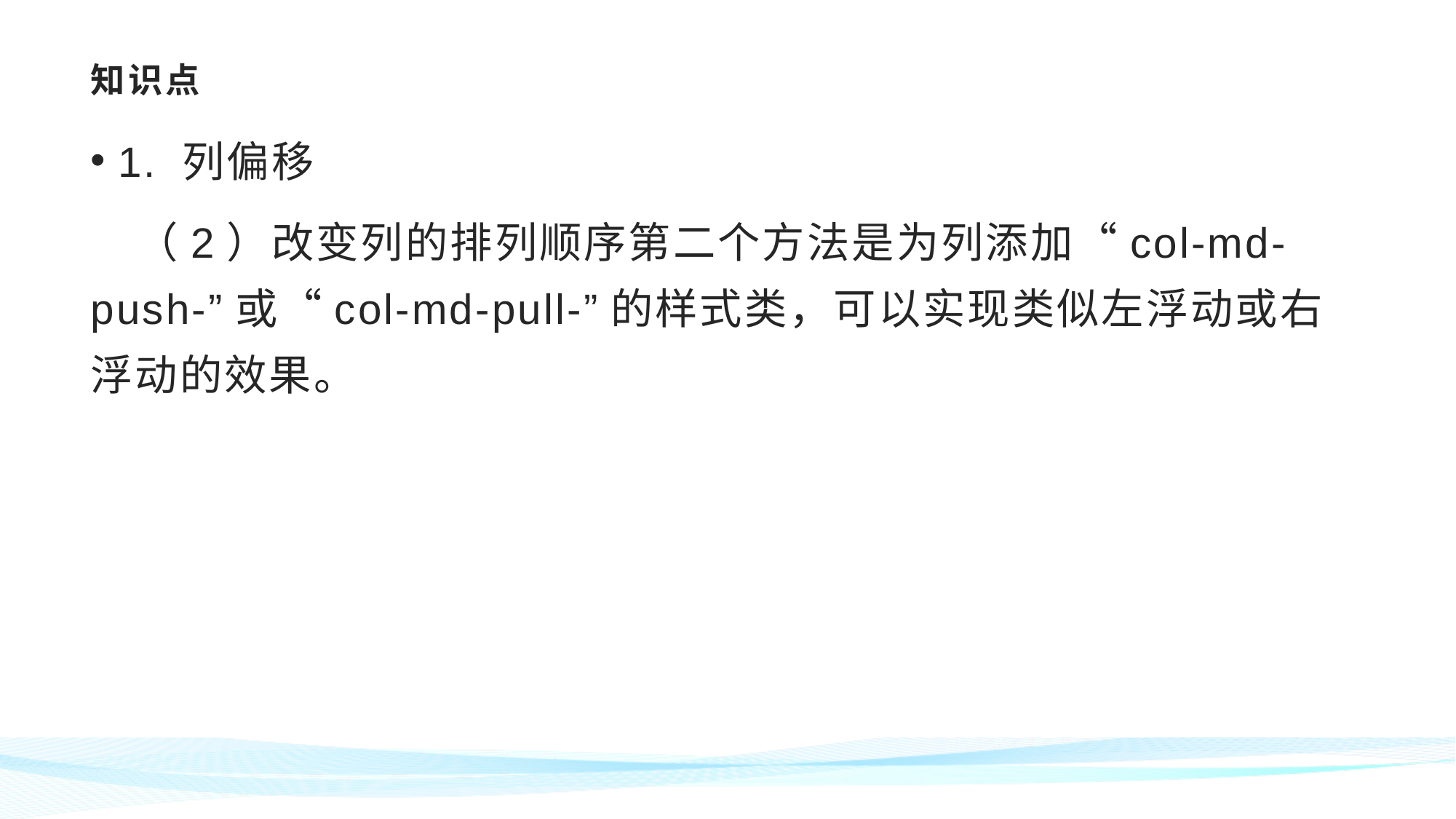

# 知识点
1. 列偏移
   （2）改变列的排列顺序第二个方法是为列添加“col-md-push-”或“col-md-pull-”的样式类，可以实现类似左浮动或右浮动的效果。